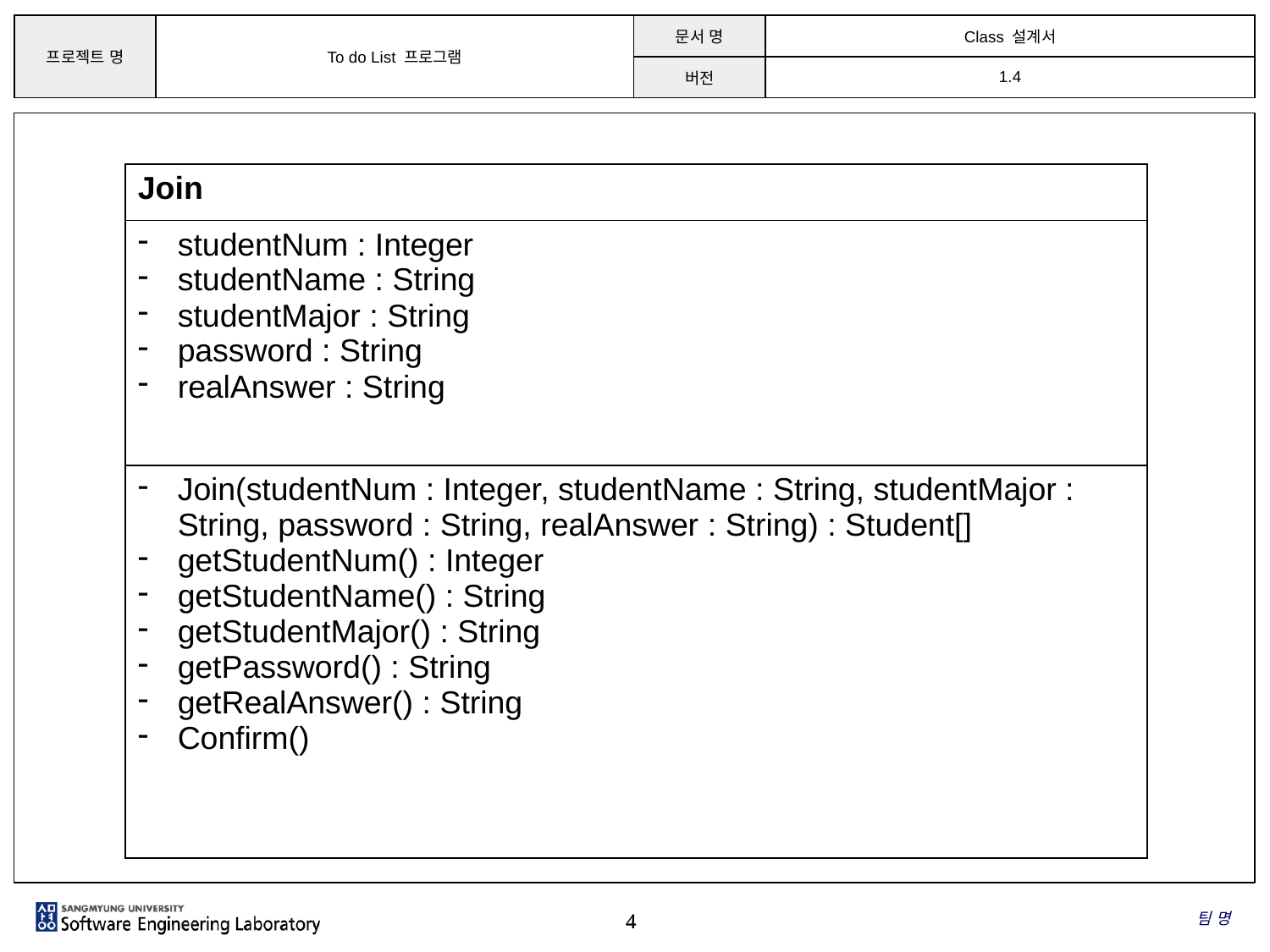

| Join |
| --- |
| studentNum : Integer studentName : String studentMajor : String password : String realAnswer : String |
| Join(studentNum : Integer, studentName : String, studentMajor : String, password : String, realAnswer : String) : Student[] getStudentNum() : Integer getStudentName() : String getStudentMajor() : String getPassword() : String getRealAnswer() : String Confirm() |
팀 명